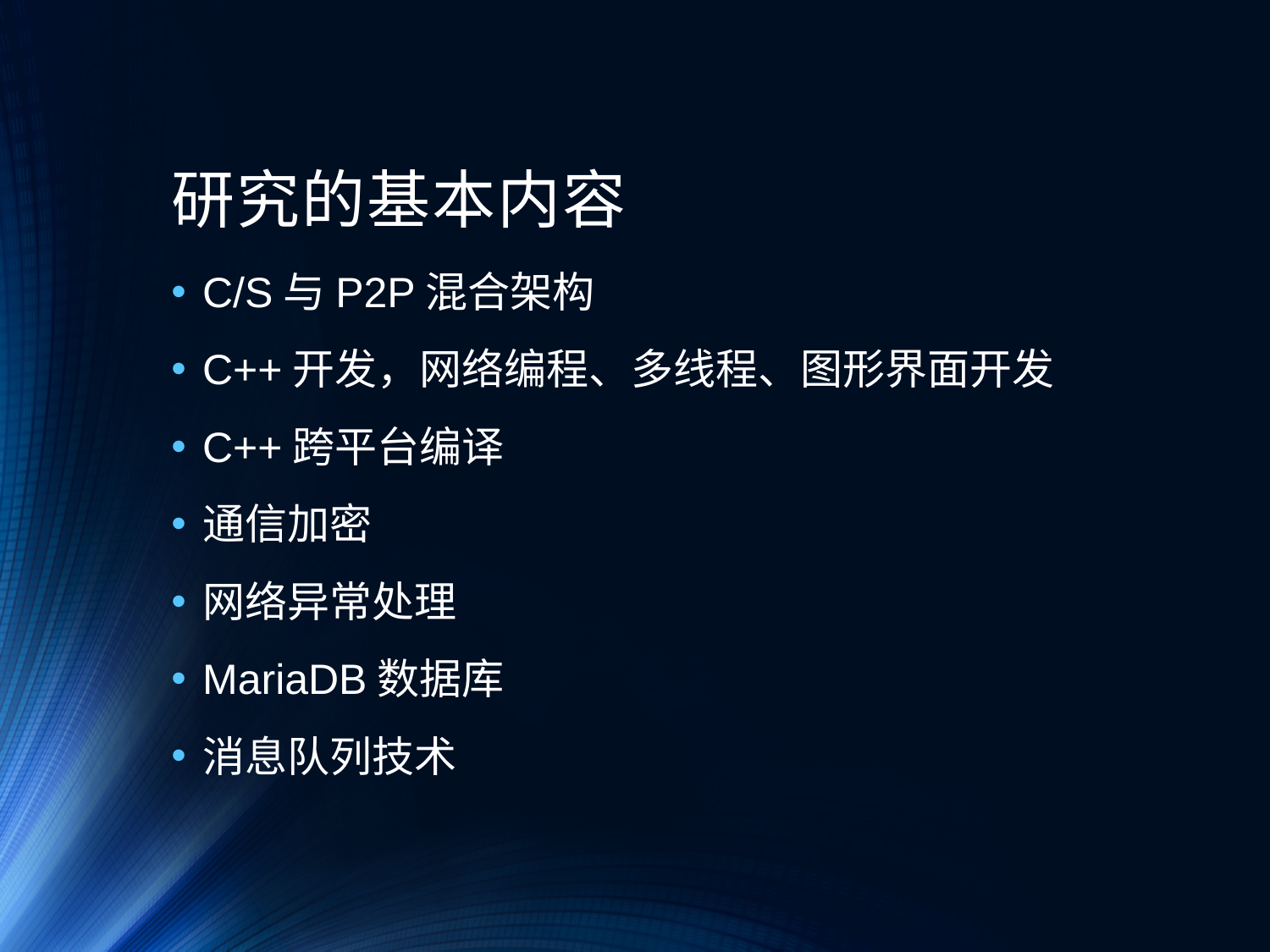

# 研究的基本内容
C/S与P2P混合架构
C++开发，网络编程、多线程、图形界面开发
C++跨平台编译
通信加密
网络异常处理
MariaDB数据库
消息队列技术